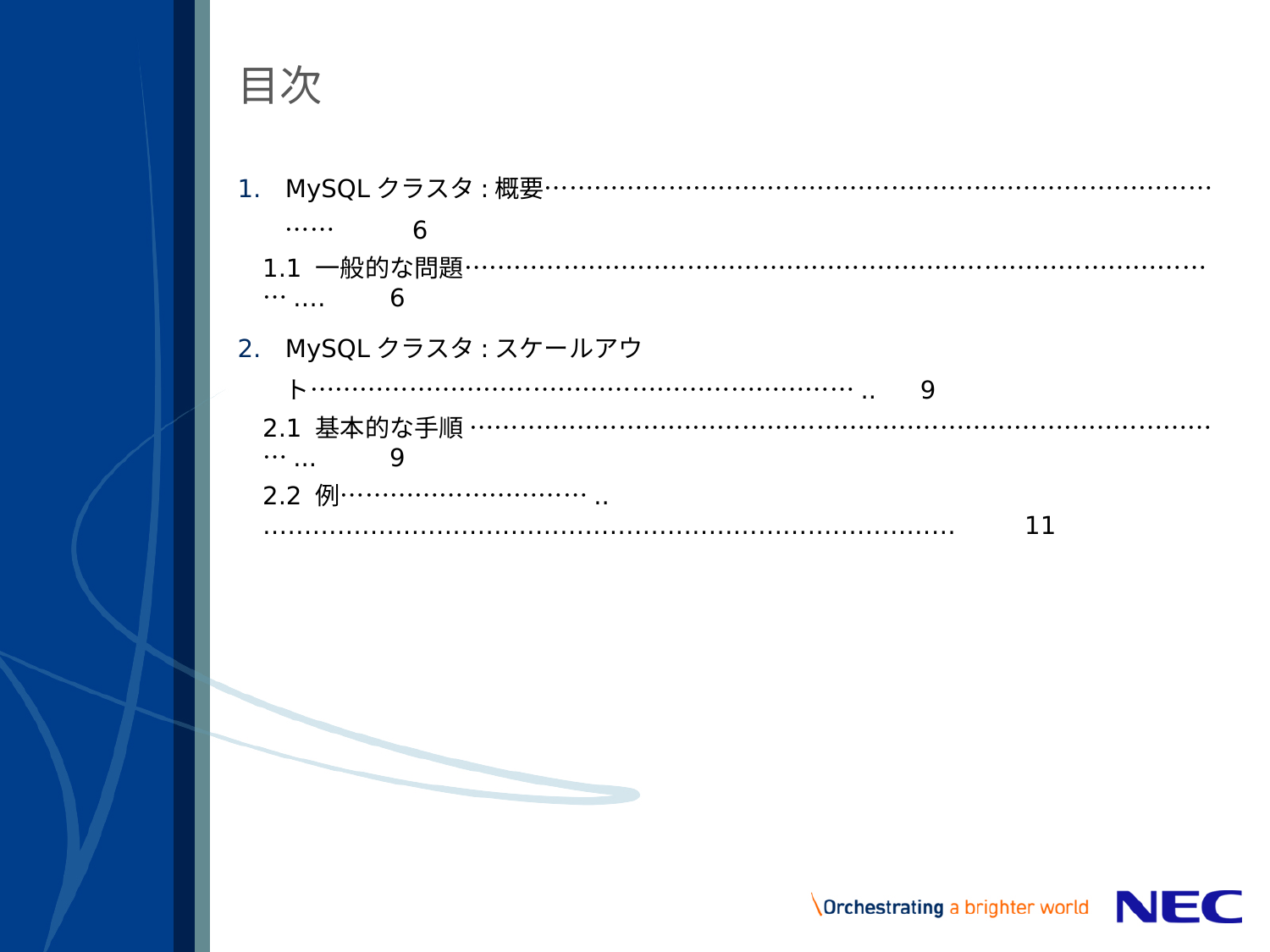

# 目次
MySQLクラスタ:概要……………………………………………………………………………	6
1.1 一般的な問題………………………………………………………………………………….…	6
MySQLクラスタ:スケールアウト…………………………………………………………..	9
2.1 基本的な手順 …………………………………………………………………………………...	9
2.2 例…………………………..…………………………………………………………………………	11